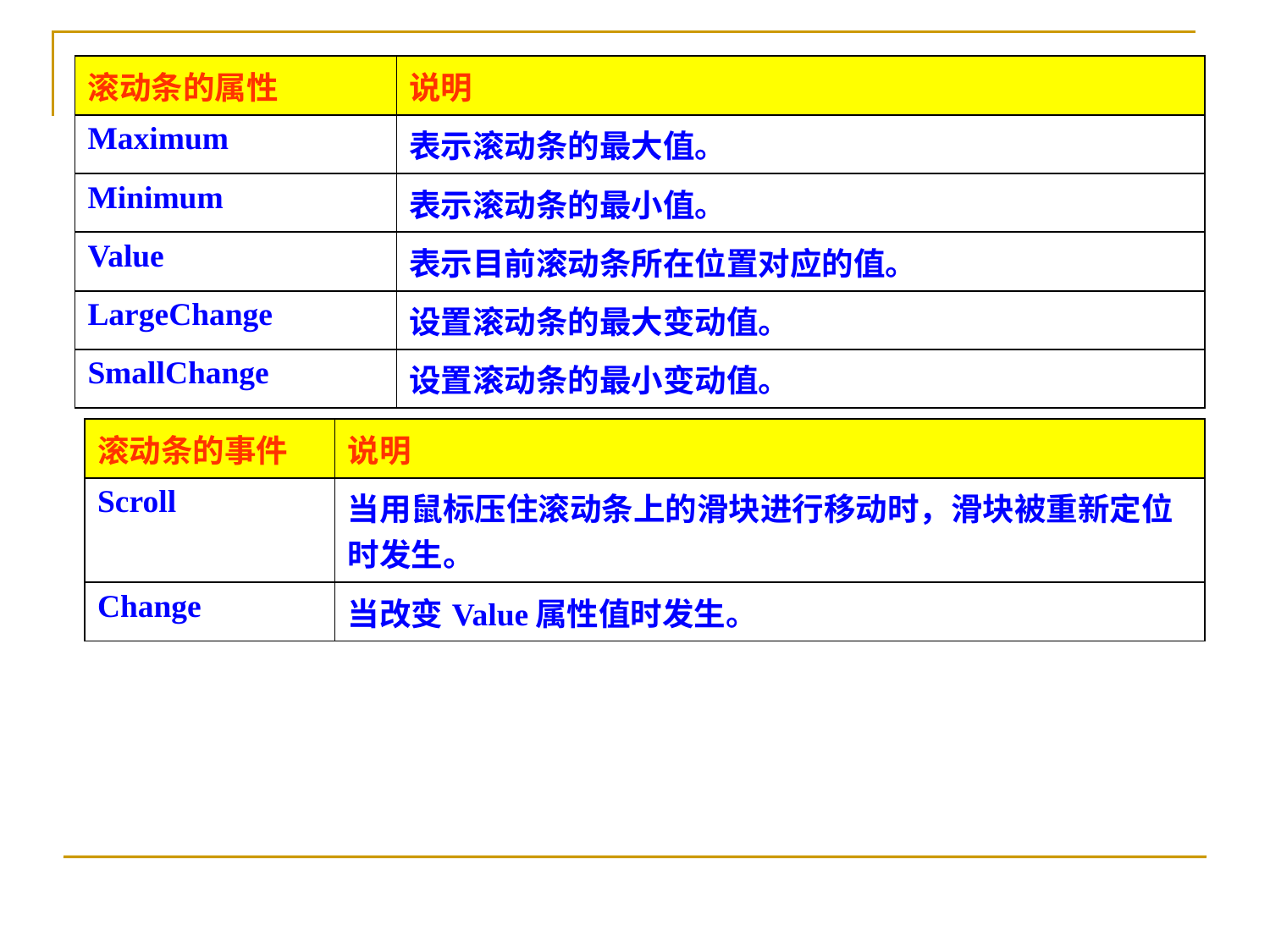

| 滚动条的属性 | 说明 |
| --- | --- |
| Maximum | 表示滚动条的最大值。 |
| Minimum | 表示滚动条的最小值。 |
| Value | 表示目前滚动条所在位置对应的值。 |
| LargeChange | 设置滚动条的最大变动值。 |
| SmallChange | 设置滚动条的最小变动值。 |
| 滚动条的事件 | 说明 |
| --- | --- |
| Scroll | 当用鼠标压住滚动条上的滑块进行移动时，滑块被重新定位时发生。 |
| Change | 当改变Value属性值时发生。 |